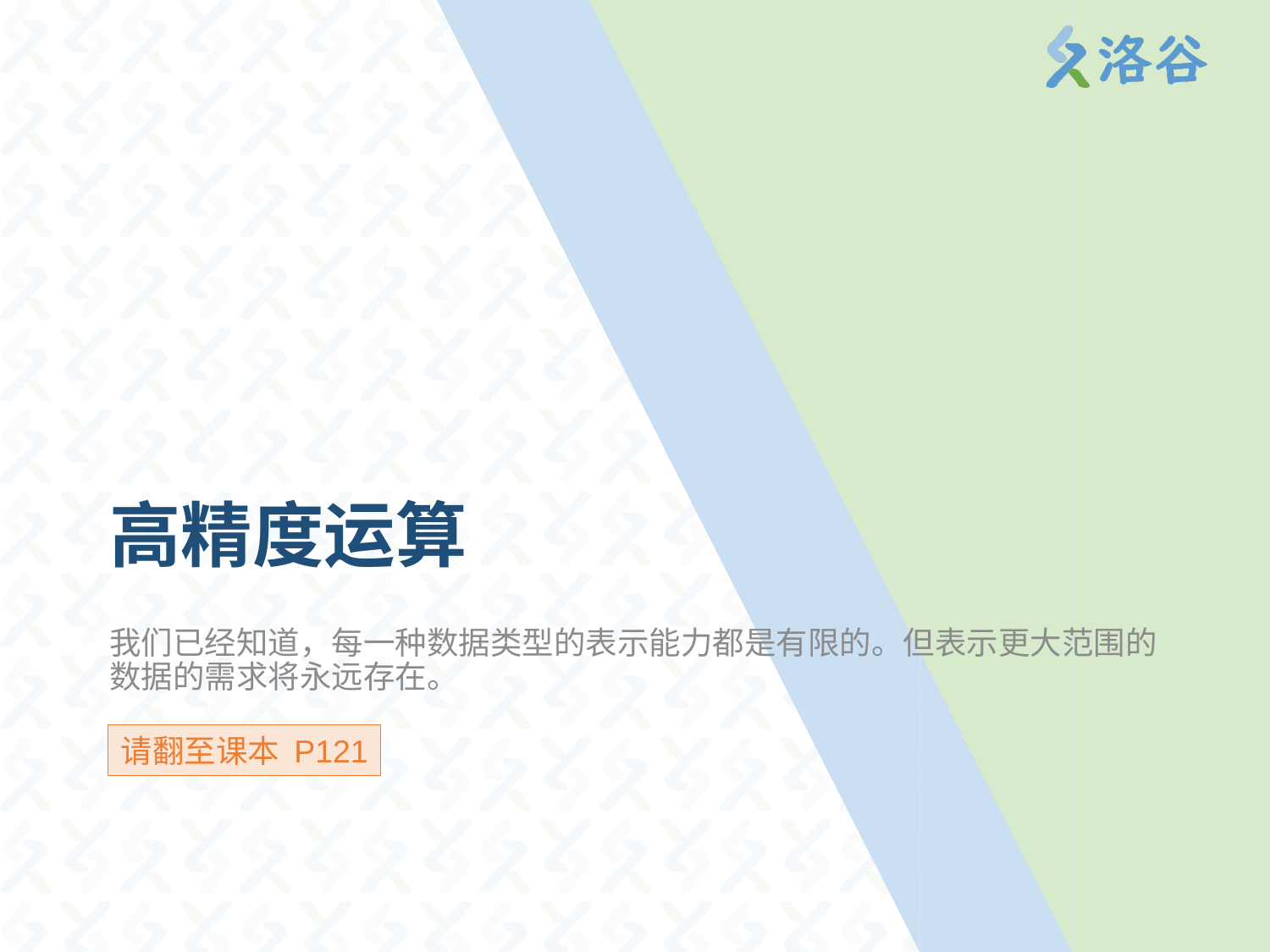

# 高精度运算
我们已经知道，每一种数据类型的表示能力都是有限的。但表示更大范围的数据的需求将永远存在。
请翻至课本 P121